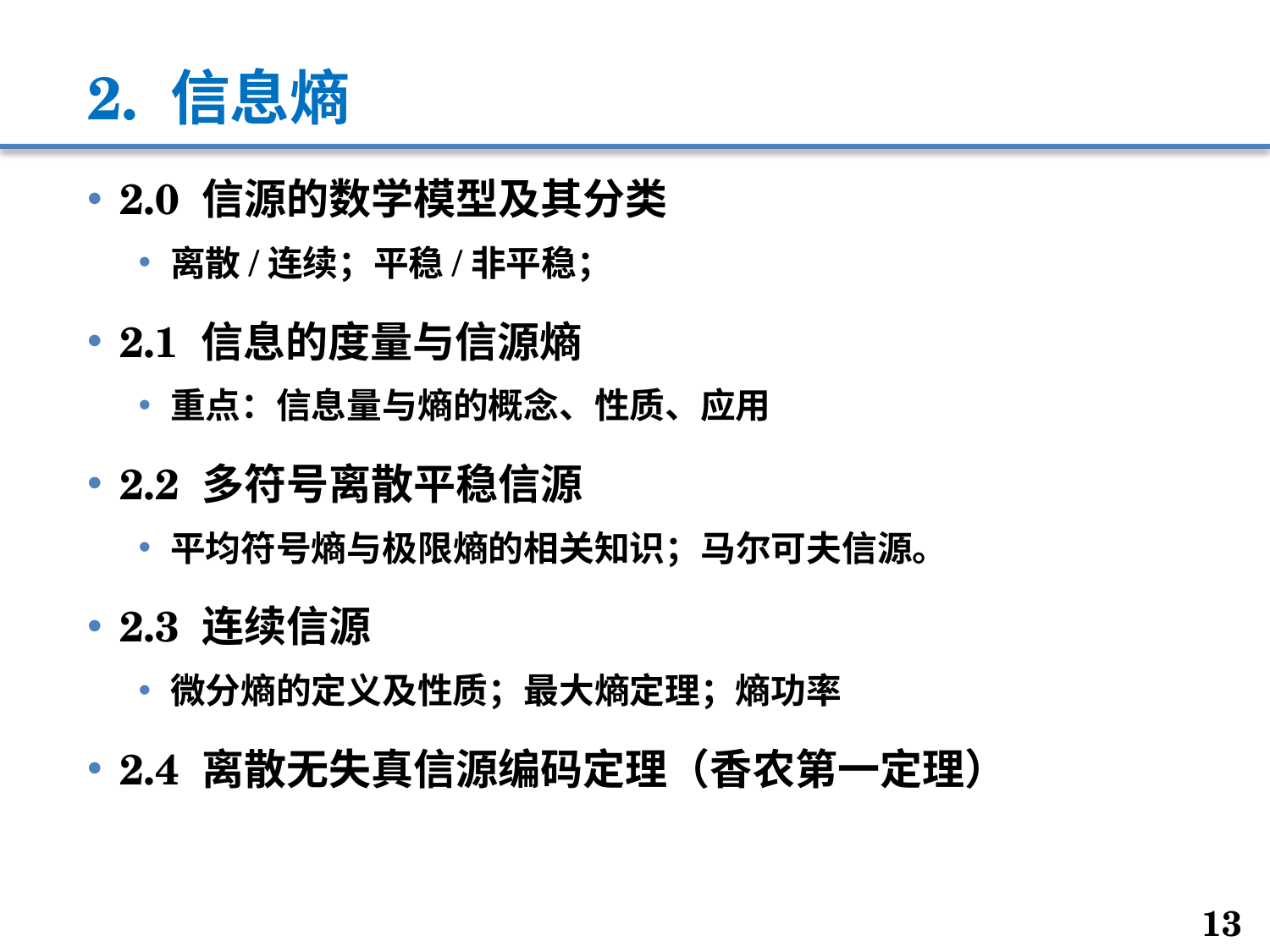

# 2. 信息熵
2.0 信源的数学模型及其分类
离散/连续；平稳/非平稳；
2.1 信息的度量与信源熵
重点：信息量与熵的概念、性质、应用
2.2 多符号离散平稳信源
平均符号熵与极限熵的相关知识；马尔可夫信源。
2.3 连续信源
微分熵的定义及性质；最大熵定理；熵功率
2.4 离散无失真信源编码定理（香农第一定理）

13